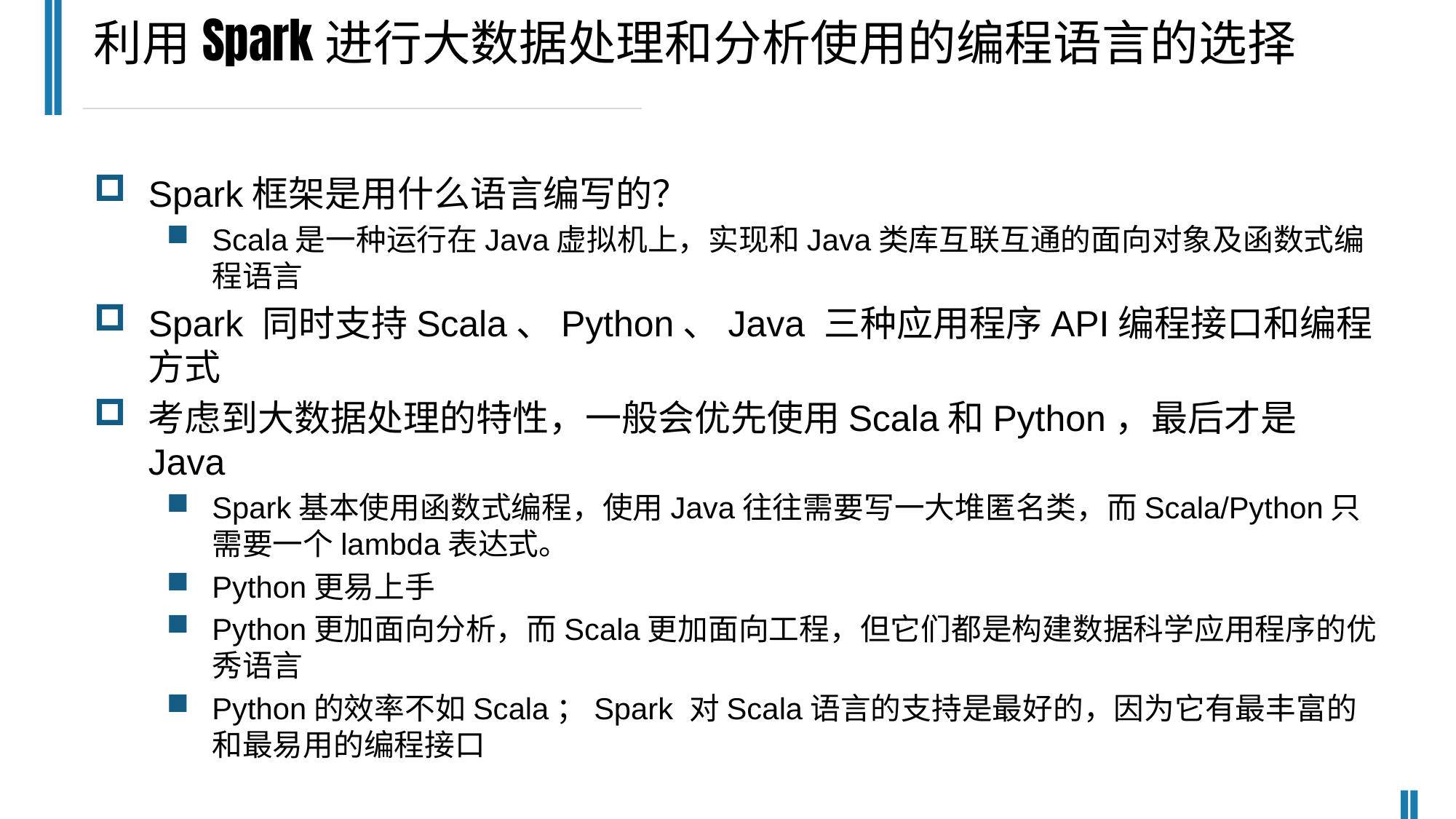

利用Spark进行大数据处理和分析使用的编程语言的选择

Spark框架是用什么语言编写的？
Scala是一种运行在Java虚拟机上，实现和Java类库互联互通的面向对象及函数式编程语言
Spark 同时支持Scala、Python、Java 三种应用程序API编程接口和编程方式
考虑到大数据处理的特性，一般会优先使用Scala和Python，最后才是Java
Spark基本使用函数式编程，使用Java往往需要写一大堆匿名类，而Scala/Python只需要一个lambda表达式。
Python更易上手
Python更加面向分析，而Scala更加面向工程，但它们都是构建数据科学应用程序的优秀语言
Python的效率不如Scala；Spark 对Scala语言的支持是最好的，因为它有最丰富的和最易用的编程接口